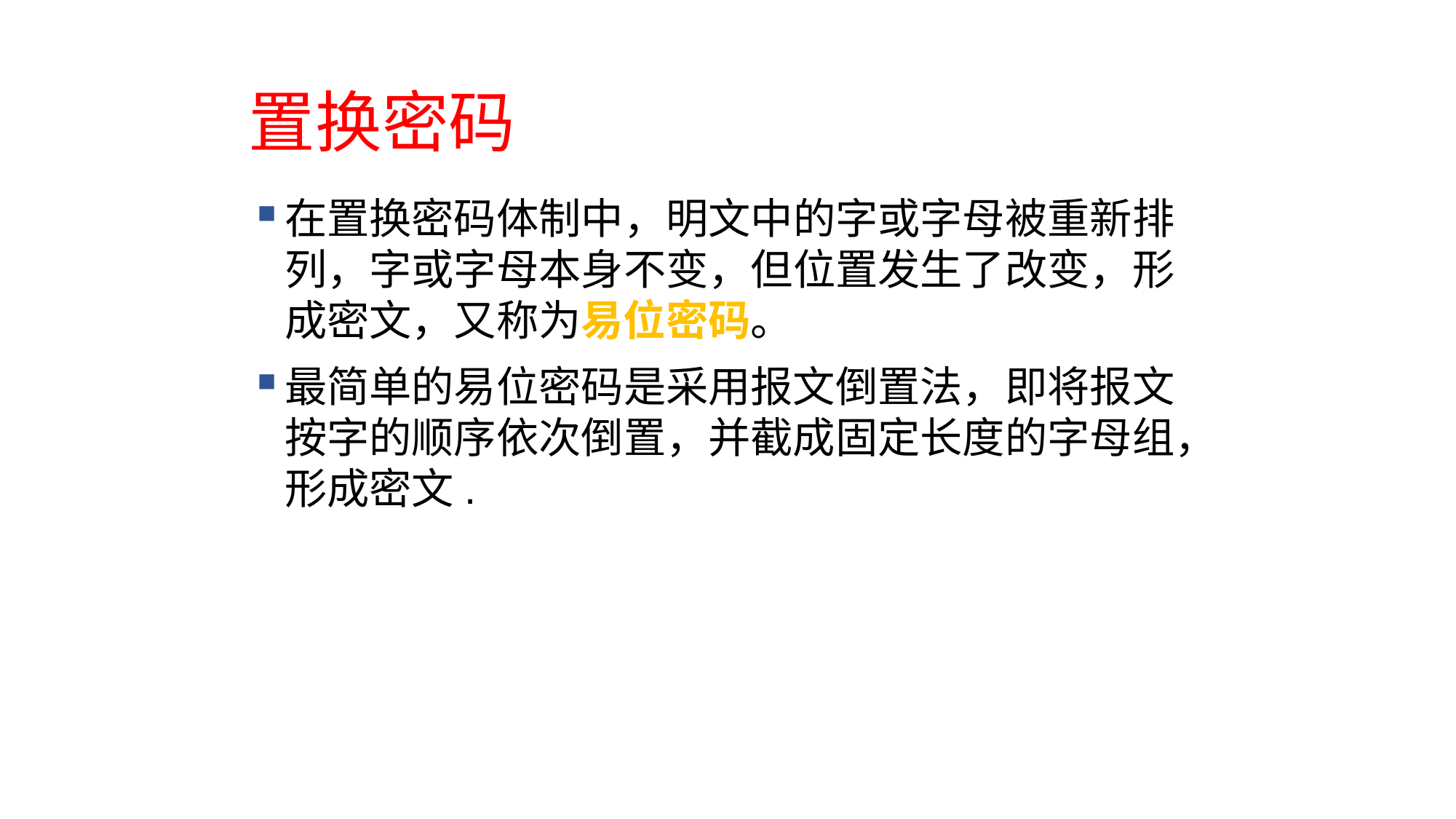

置换密码
在置换密码体制中，明文中的字或字母被重新排列，字或字母本身不变，但位置发生了改变，形成密文，又称为易位密码。
最简单的易位密码是采用报文倒置法，即将报文按字的顺序依次倒置，并截成固定长度的字母组，形成密文.